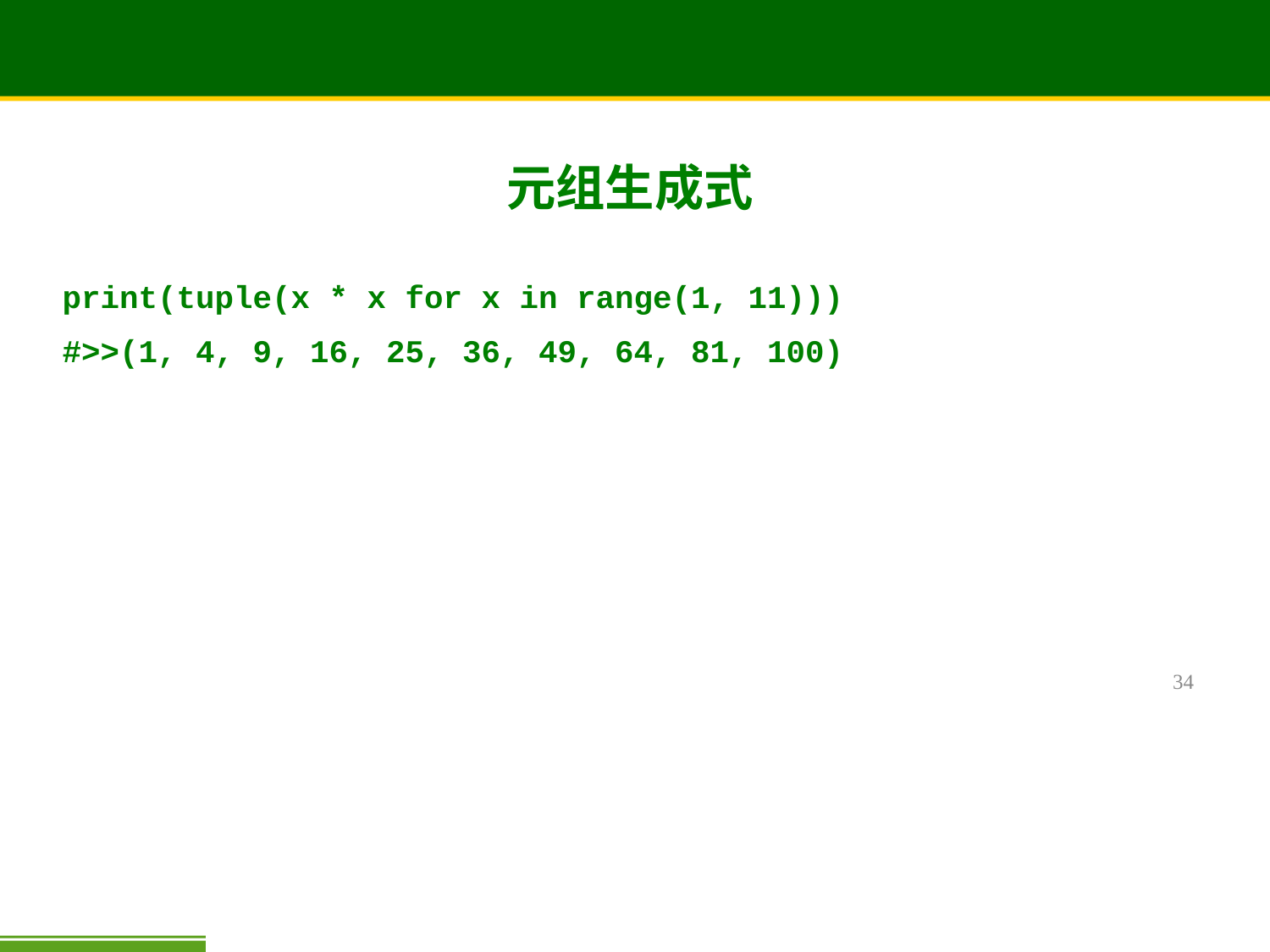

# 元组生成式

print(tuple(x * x for x in range(1, 11)))
#>>(1, 4, 9, 16, 25, 36, 49, 64, 81, 100)
34